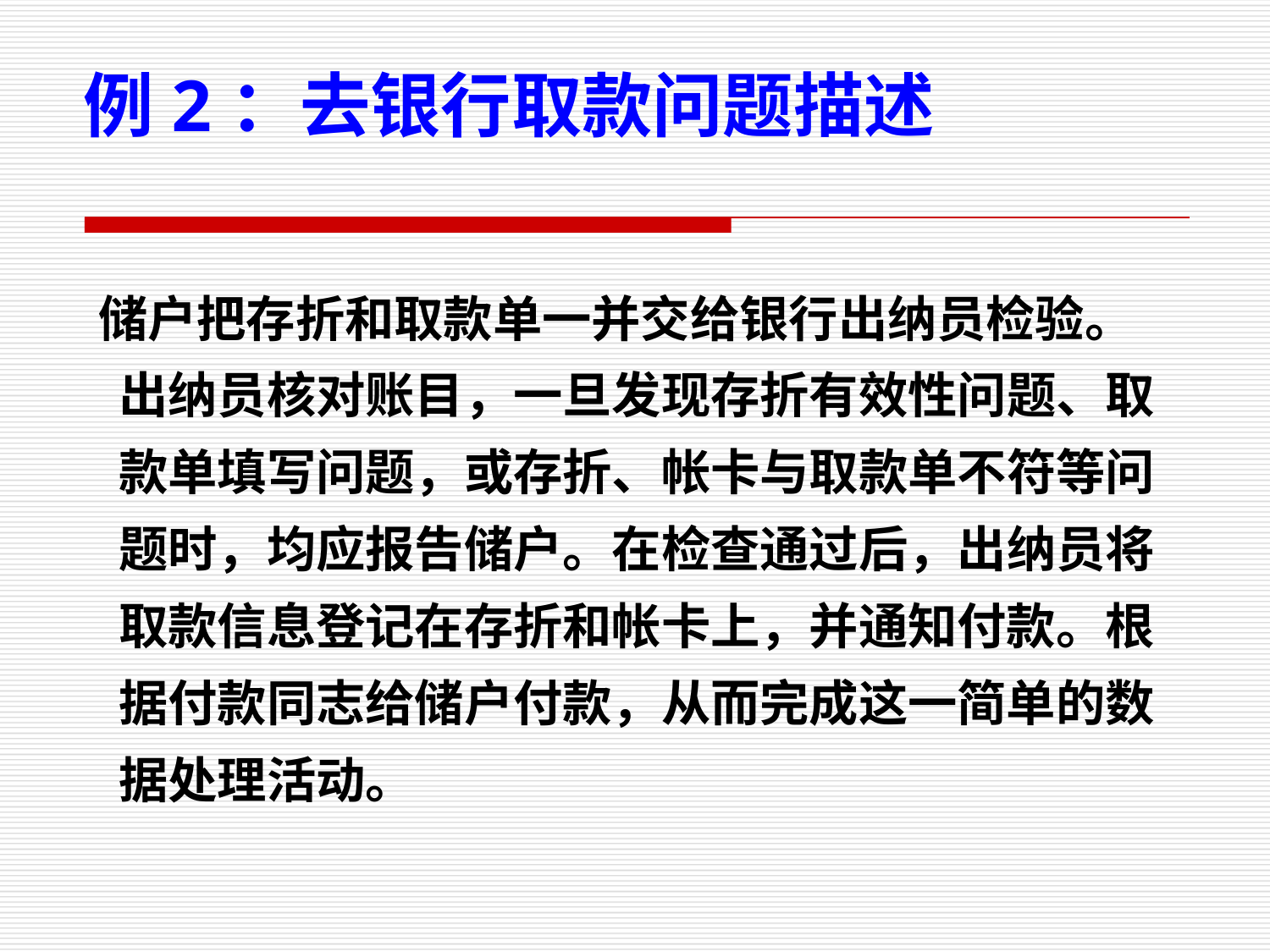

例2：去银行取款问题描述
   储户把存折和取款单一并交给银行出纳员检验。出纳员核对账目，一旦发现存折有效性问题、取款单填写问题，或存折、帐卡与取款单不符等问题时，均应报告储户。在检查通过后，出纳员将取款信息登记在存折和帐卡上，并通知付款。根据付款同志给储户付款，从而完成这一简单的数据处理活动。